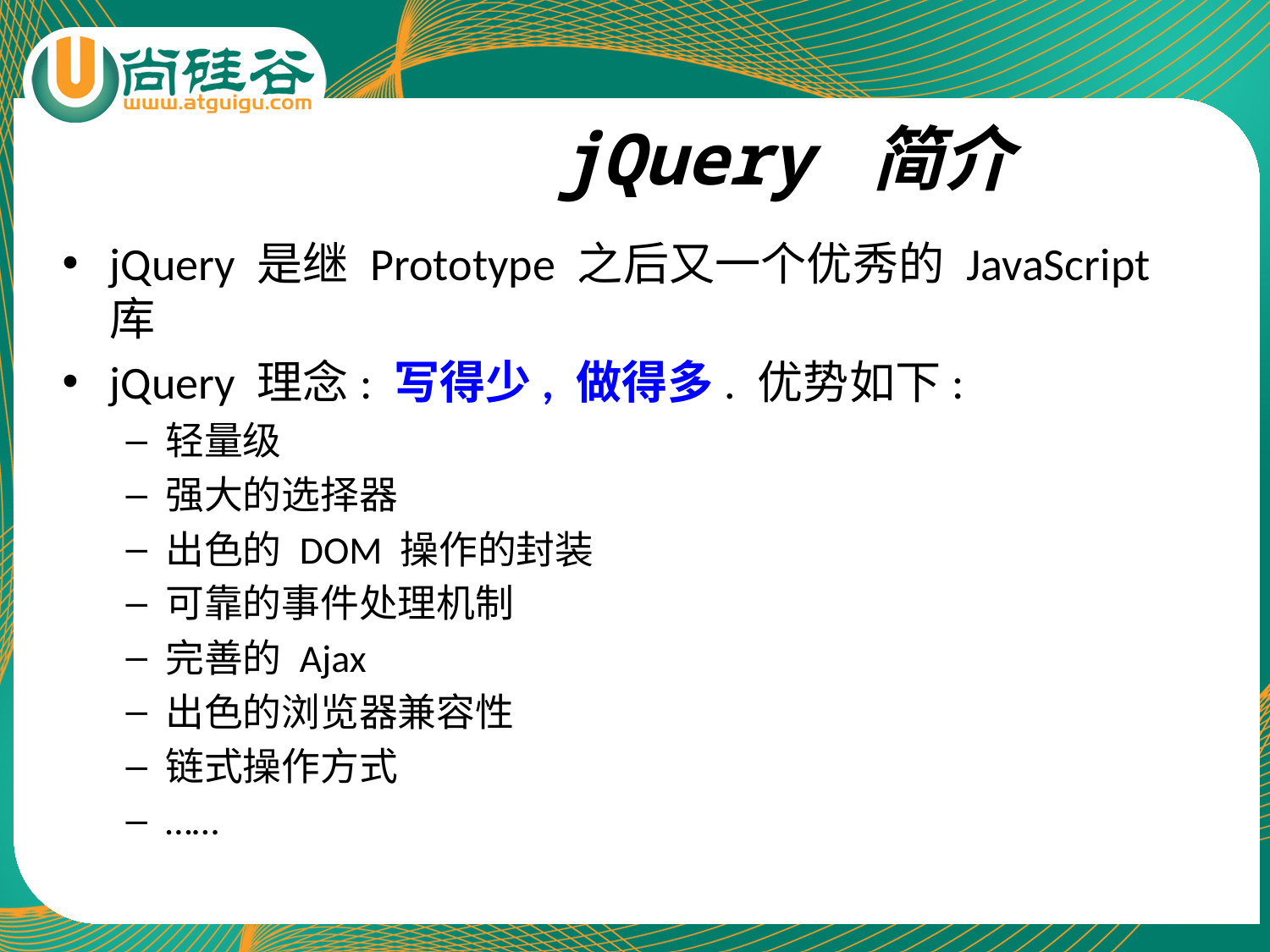

# jQuery 简介
jQuery 是继 Prototype 之后又一个优秀的 JavaScript 库
jQuery 理念: 写得少, 做得多. 优势如下:
轻量级
强大的选择器
出色的 DOM 操作的封装
可靠的事件处理机制
完善的 Ajax
出色的浏览器兼容性
链式操作方式
……